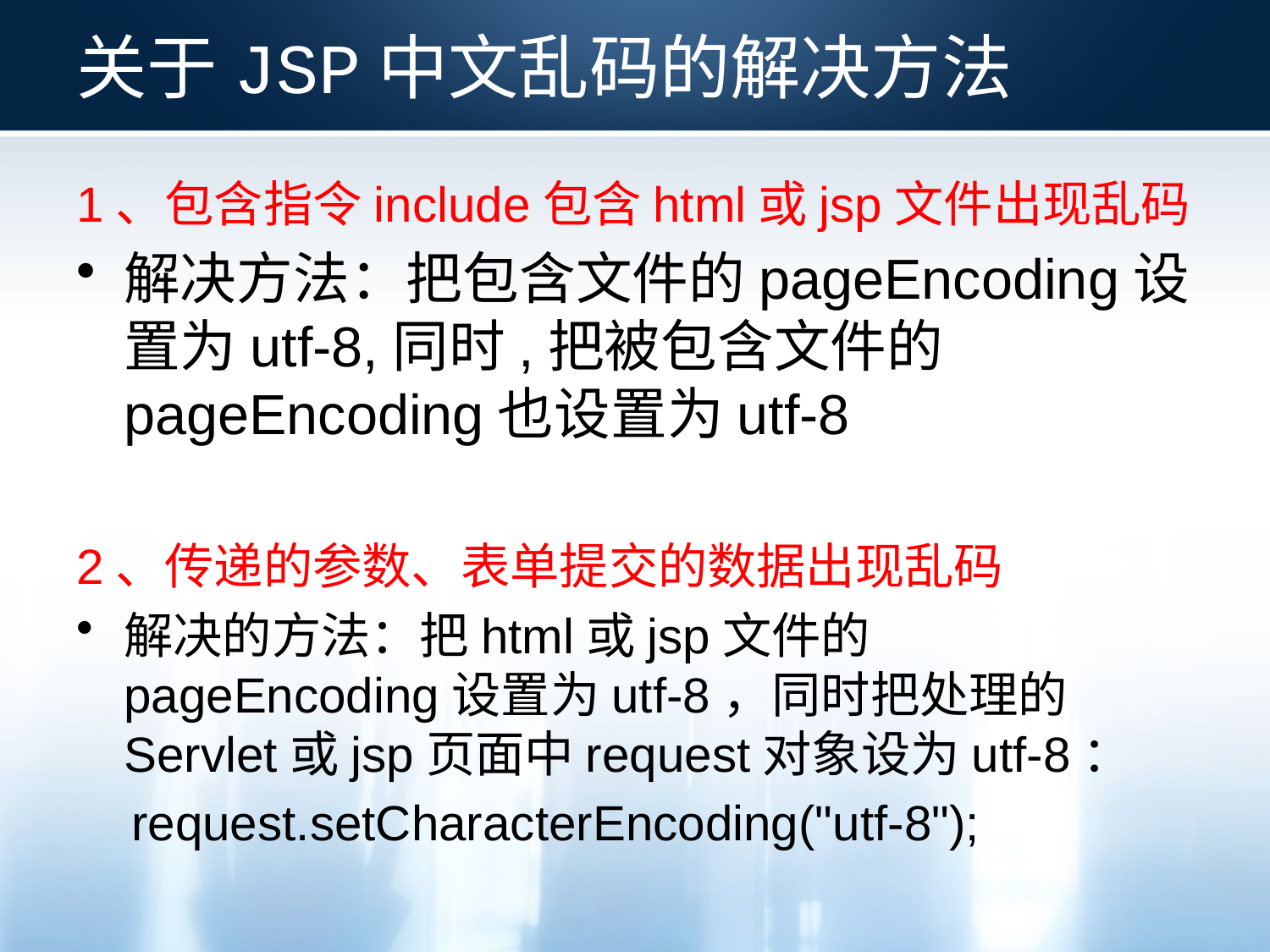

# 关于JSP中文乱码的解决方法
1、包含指令include包含html或jsp文件出现乱码
解决方法：把包含文件的pageEncoding设置为utf-8,同时,把被包含文件的pageEncoding也设置为utf-8

2、传递的参数、表单提交的数据出现乱码
解决的方法：把html或jsp文件的pageEncoding设置为utf-8，同时把处理的Servlet或jsp页面中request对象设为utf-8：
    request.setCharacterEncoding("utf-8");